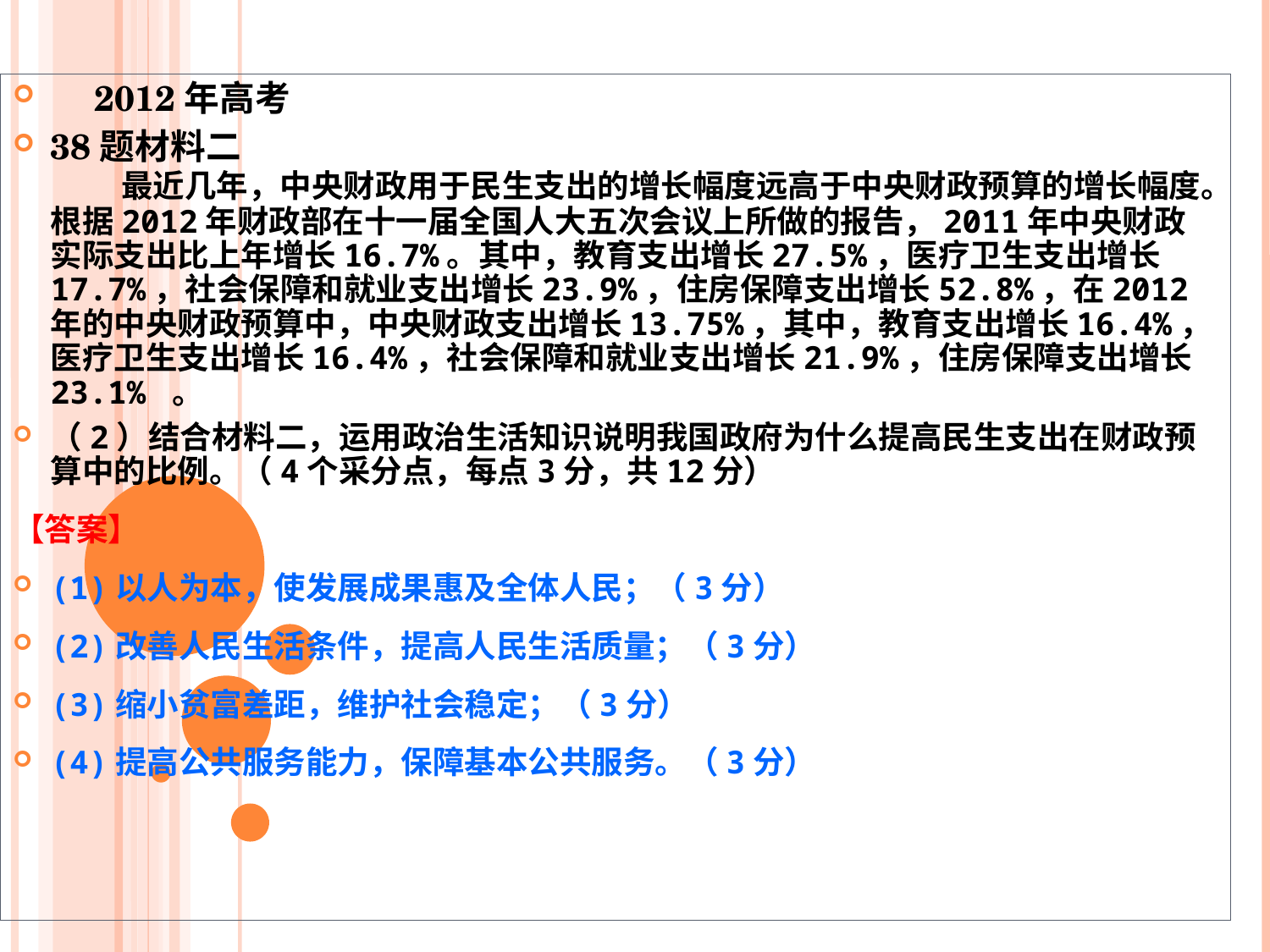

2012年高考
38题材料二
　　最近几年，中央财政用于民生支出的增长幅度远高于中央财政预算的增长幅度。根据2012年财政部在十一届全国人大五次会议上所做的报告，2011年中央财政实际支出比上年增长16.7%。其中，教育支出增长27.5%，医疗卫生支出增长17.7%，社会保障和就业支出增长23.9%，住房保障支出增长52.8%，在2012年的中央财政预算中，中央财政支出增长13.75%，其中，教育支出增长16.4%，医疗卫生支出增长16.4%，社会保障和就业支出增长21.9%，住房保障支出增长23.1% 。
（2）结合材料二，运用政治生活知识说明我国政府为什么提高民生支出在财政预算中的比例。（4个采分点，每点3分，共12分）
【答案】
(1)以人为本，使发展成果惠及全体人民；（3分）
(2)改善人民生活条件，提高人民生活质量；（3分）
(3)缩小贫富差距，维护社会稳定；（3分）
(4)提高公共服务能力，保障基本公共服务。（3分）